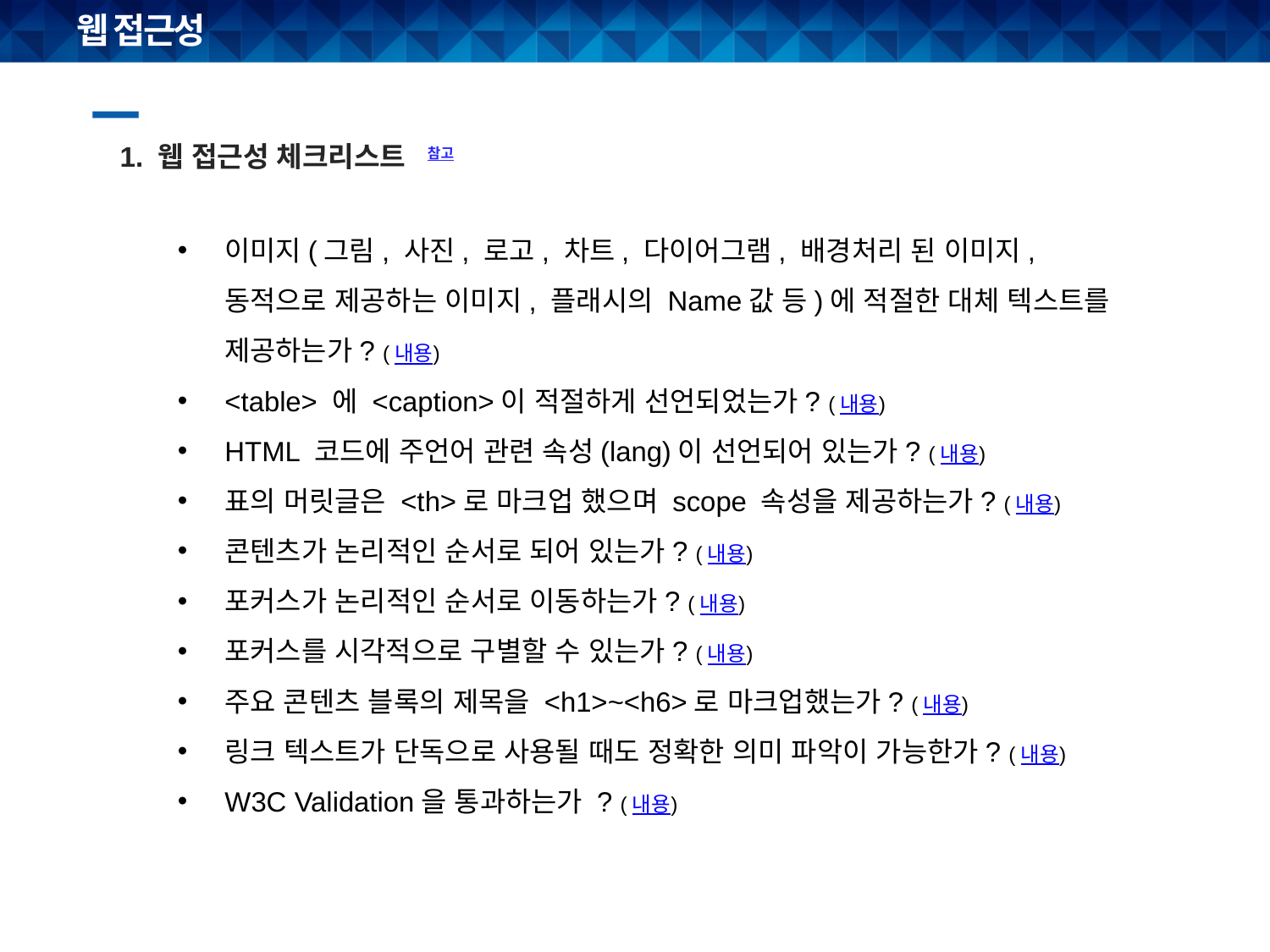

# 웹 접근성
1. 웹 접근성 체크리스트
참고
이미지(그림, 사진, 로고, 차트, 다이어그램, 배경처리 된 이미지,
동적으로 제공하는 이미지, 플래시의 Name값 등)에 적절한 대체 텍스트를 제공하는가? (내용)
<table> 에 <caption>이 적절하게 선언되었는가? (내용)
HTML 코드에 주언어 관련 속성(lang)이 선언되어 있는가? (내용)
표의 머릿글은 <th>로 마크업 했으며 scope 속성을 제공하는가? (내용)
콘텐츠가 논리적인 순서로 되어 있는가? (내용)
포커스가 논리적인 순서로 이동하는가? (내용)
포커스를 시각적으로 구별할 수 있는가? (내용)
주요 콘텐츠 블록의 제목을 <h1>~<h6>로 마크업했는가? (내용)
링크 텍스트가 단독으로 사용될 때도 정확한 의미 파악이 가능한가? (내용)
W3C Validation을 통과하는가 ? (내용)